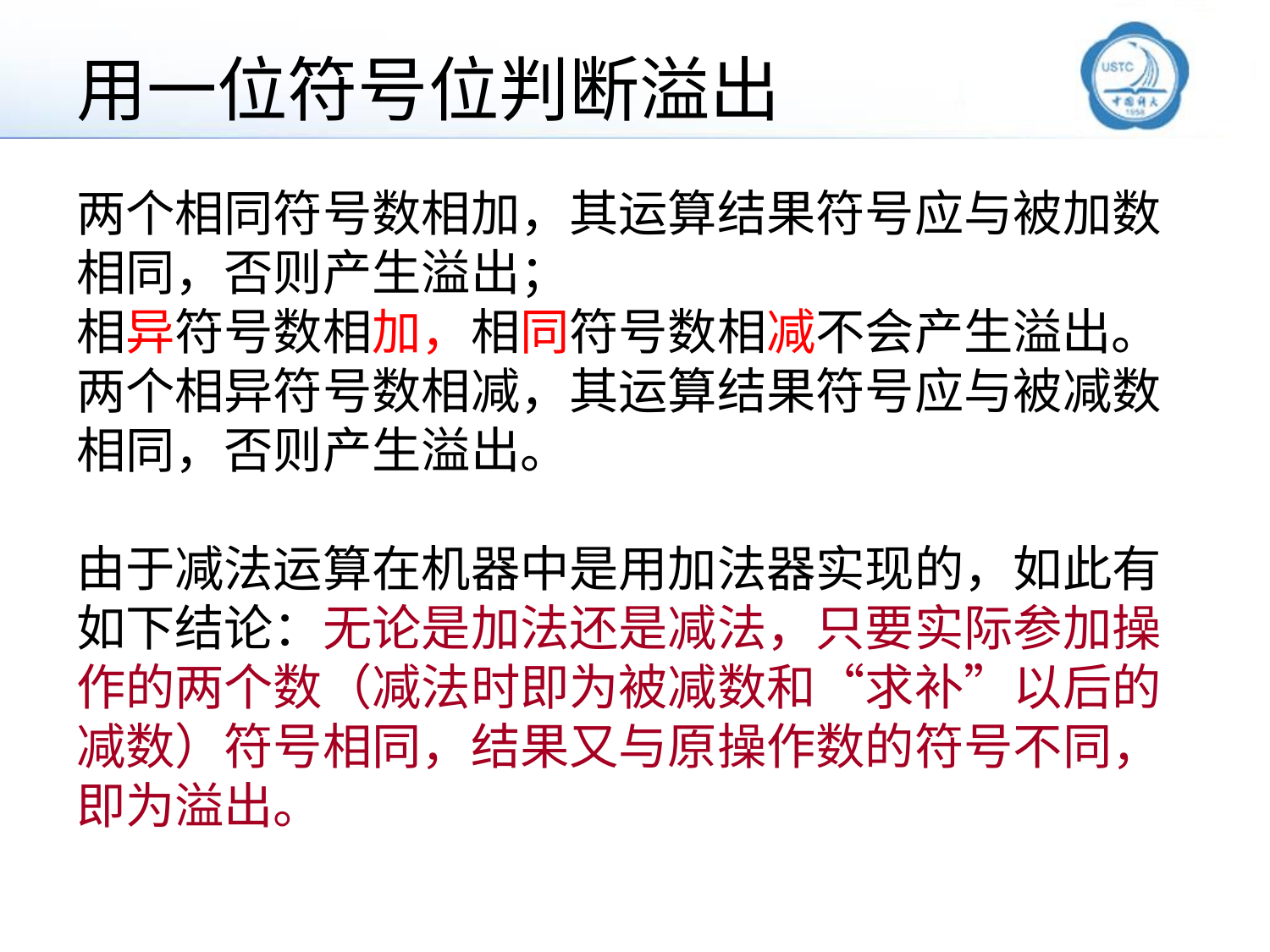

用一位符号位判断溢出
两个相同符号数相加，其运算结果符号应与被加数相同，否则产生溢出；
相异符号数相加，相同符号数相减不会产生溢出。
两个相异符号数相减，其运算结果符号应与被减数相同，否则产生溢出。

由于减法运算在机器中是用加法器实现的，如此有如下结论：无论是加法还是减法，只要实际参加操作的两个数（减法时即为被减数和“求补”以后的减数）符号相同，结果又与原操作数的符号不同，即为溢出。